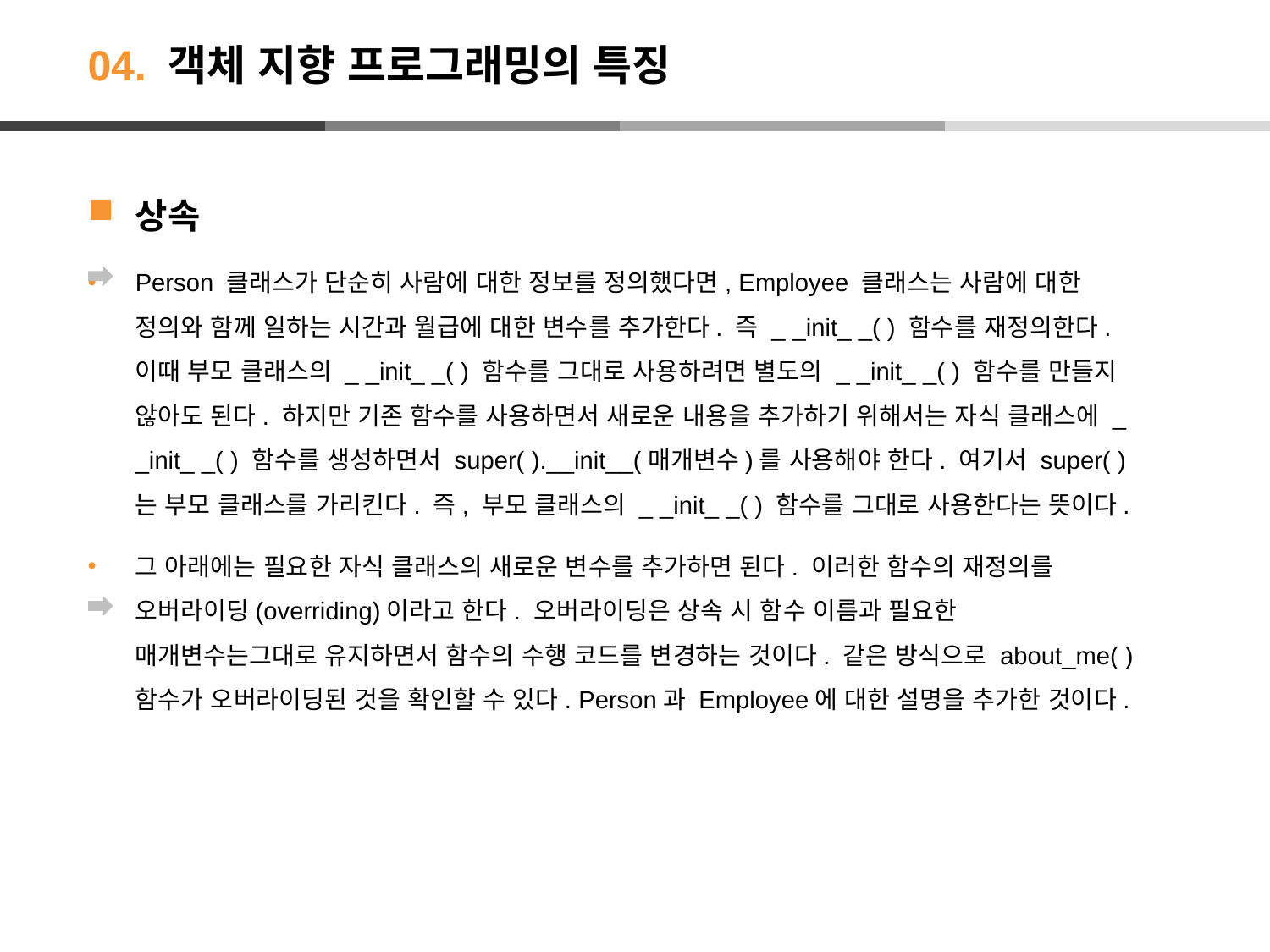

# 04. 객체 지향 프로그래밍의 특징
상속
Person 클래스가 단순히 사람에 대한 정보를 정의했다면, Employee 클래스는 사람에 대한 정의와 함께 일하는 시간과 월급에 대한 변수를 추가한다. 즉 _ _init_ _( ) 함수를 재정의한다. 이때 부모 클래스의 _ _init_ _( ) 함수를 그대로 사용하려면 별도의 _ _init_ _( ) 함수를 만들지 않아도 된다. 하지만 기존 함수를 사용하면서 새로운 내용을 추가하기 위해서는 자식 클래스에 _ _init_ _( ) 함수를 생성하면서 super( ).__init__(매개변수)를 사용해야 한다. 여기서 super( )는 부모 클래스를 가리킨다. 즉, 부모 클래스의 _ _init_ _( ) 함수를 그대로 사용한다는 뜻이다.
그 아래에는 필요한 자식 클래스의 새로운 변수를 추가하면 된다. 이러한 함수의 재정의를 오버라이딩(overriding)이라고 한다. 오버라이딩은 상속 시 함수 이름과 필요한 매개변수는그대로 유지하면서 함수의 수행 코드를 변경하는 것이다. 같은 방식으로 about_me( ) 함수가 오버라이딩된 것을 확인할 수 있다. Person과 Employee에 대한 설명을 추가한 것이다.